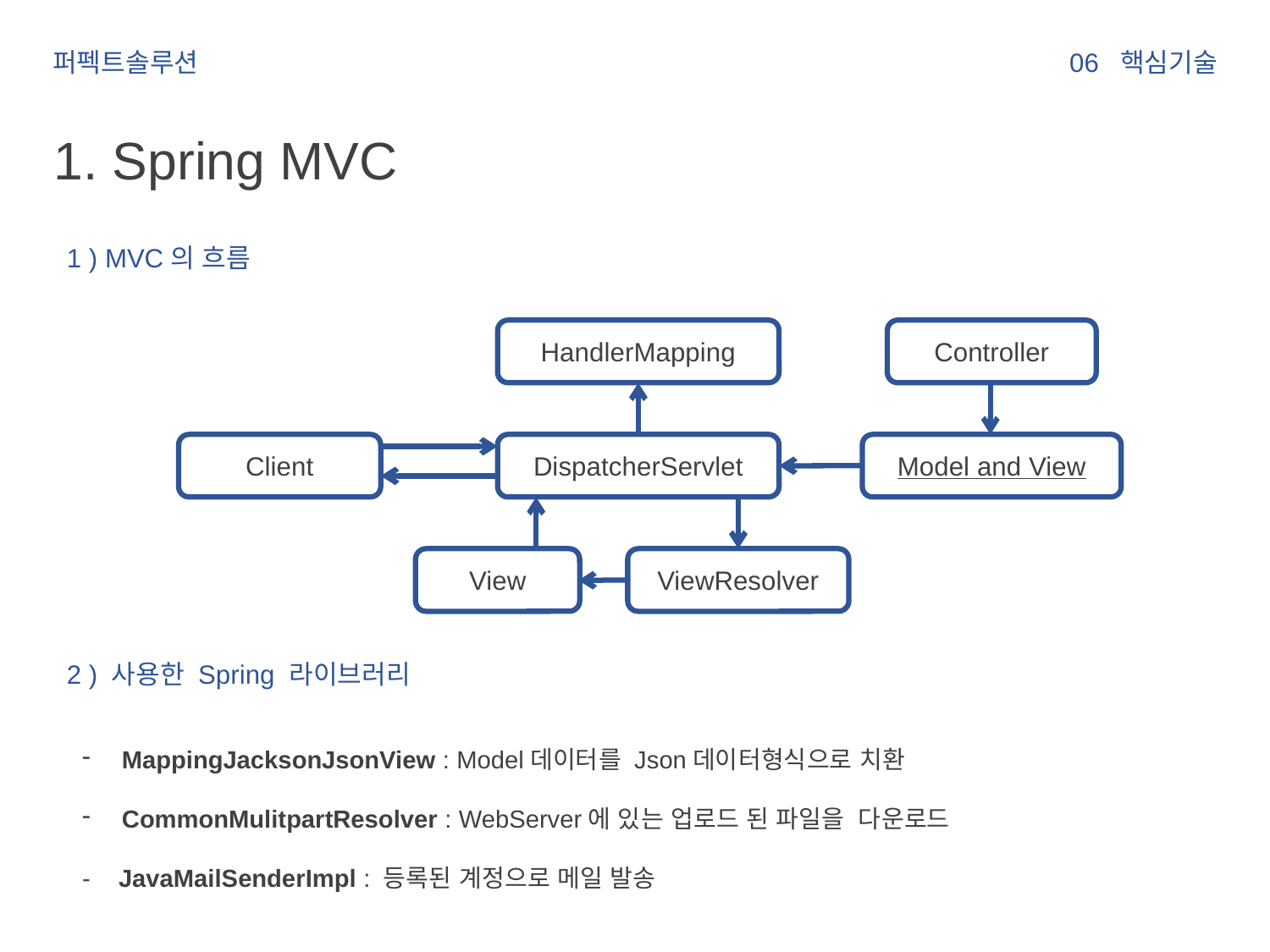

06  핵심기술
퍼펙트솔루션
1. Spring MVC
1 ) MVC의 흐름
HandlerMapping
Controller
DispatcherServlet
Model and View
Client
View
ViewResolver
2 ) 사용한 Spring 라이브러리
MappingJacksonJsonView : Model데이터를 Json데이터형식으로 치환

CommonMulitpartResolver : WebServer에 있는 업로드 된 파일을  다운로드

-    JavaMailSenderImpl : 등록된 계정으로 메일 발송